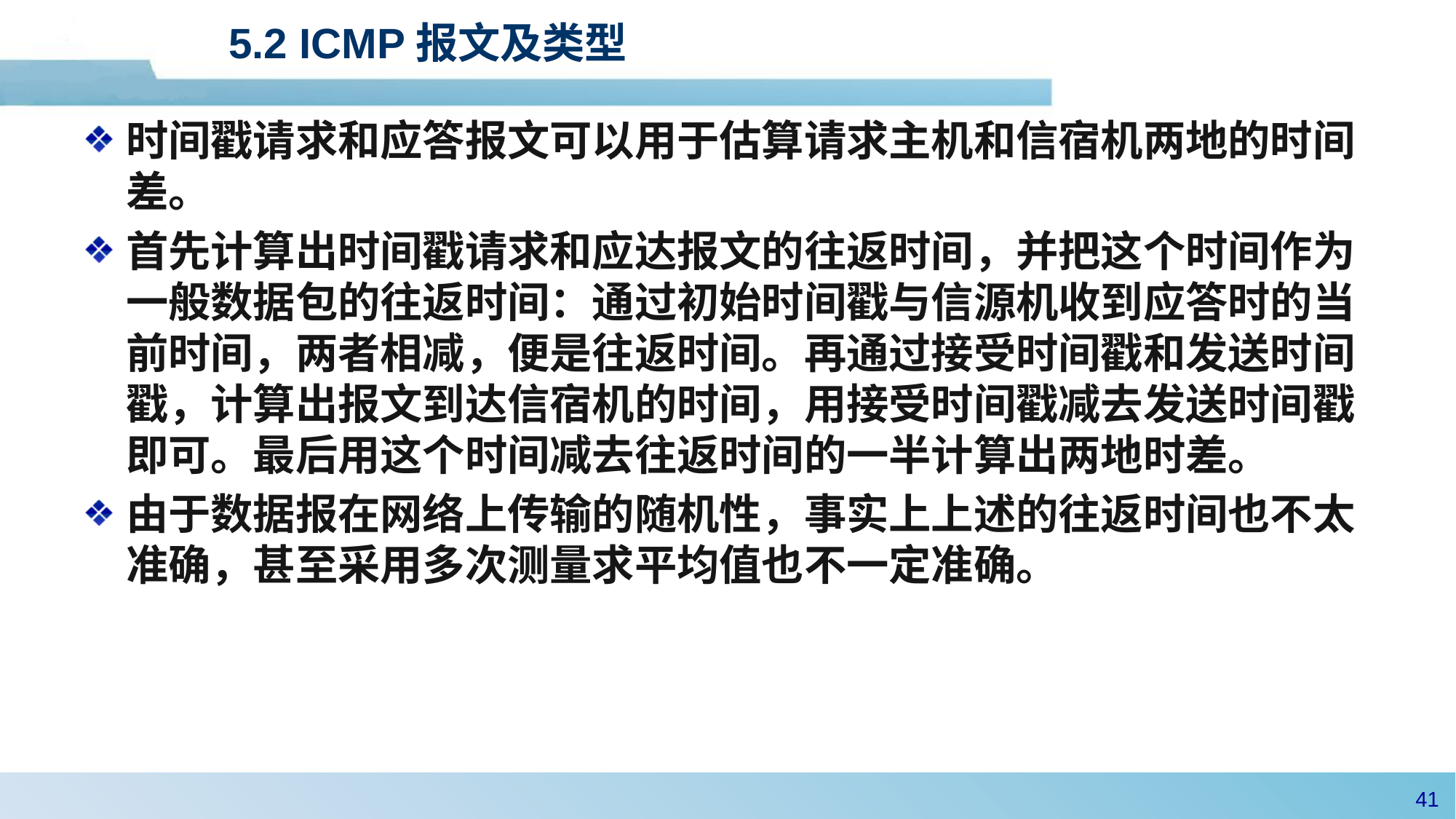

5.2 ICMP报文及类型
时间戳请求和应答报文可以用于估算请求主机和信宿机两地的时间差。
首先计算出时间戳请求和应达报文的往返时间，并把这个时间作为一般数据包的往返时间：通过初始时间戳与信源机收到应答时的当前时间，两者相减，便是往返时间。再通过接受时间戳和发送时间戳，计算出报文到达信宿机的时间，用接受时间戳减去发送时间戳即可。最后用这个时间减去往返时间的一半计算出两地时差。
由于数据报在网络上传输的随机性，事实上上述的往返时间也不太准确，甚至采用多次测量求平均值也不一定准确。
41